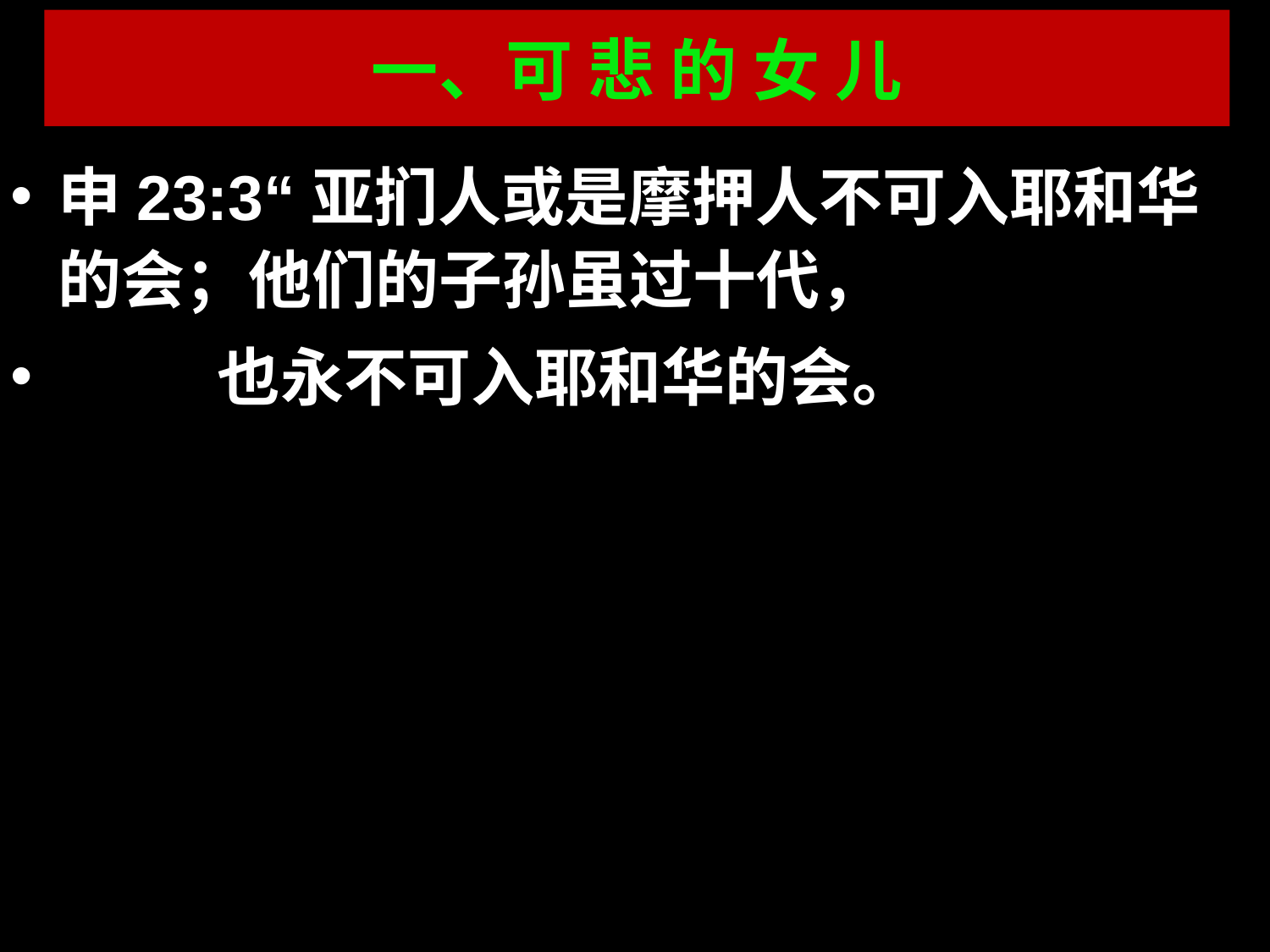

一、可 悲 的 女 儿

申23:3“亚扪人或是摩押人不可入耶和华的会；他们的子孙虽过十代，
          也永不可入耶和华的会。
11